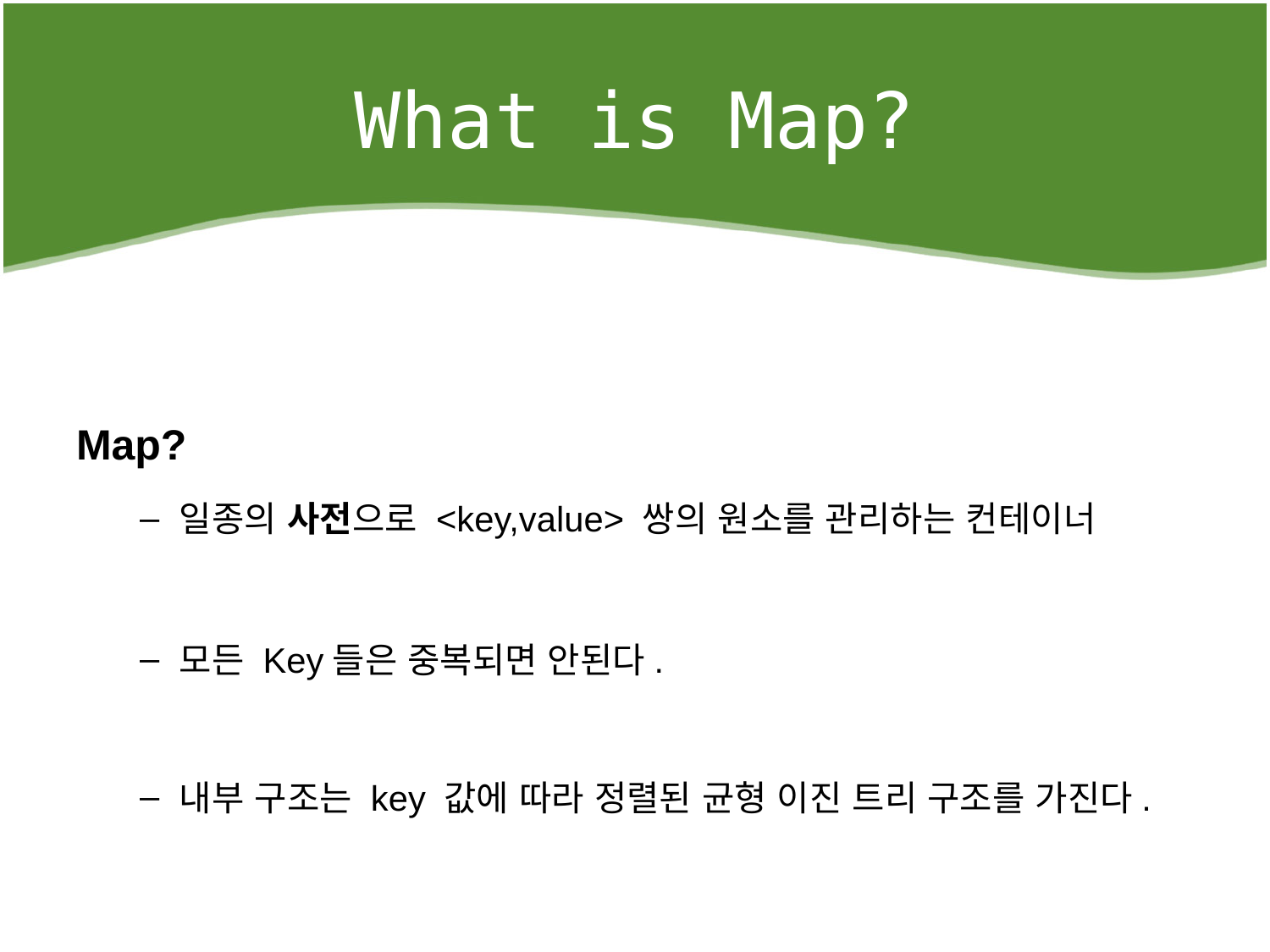

# What is Map?
Map?
일종의 사전으로 <key,value> 쌍의 원소를 관리하는 컨테이너

모든 Key들은 중복되면 안된다.

내부 구조는 key 값에 따라 정렬된 균형 이진 트리 구조를 가진다.